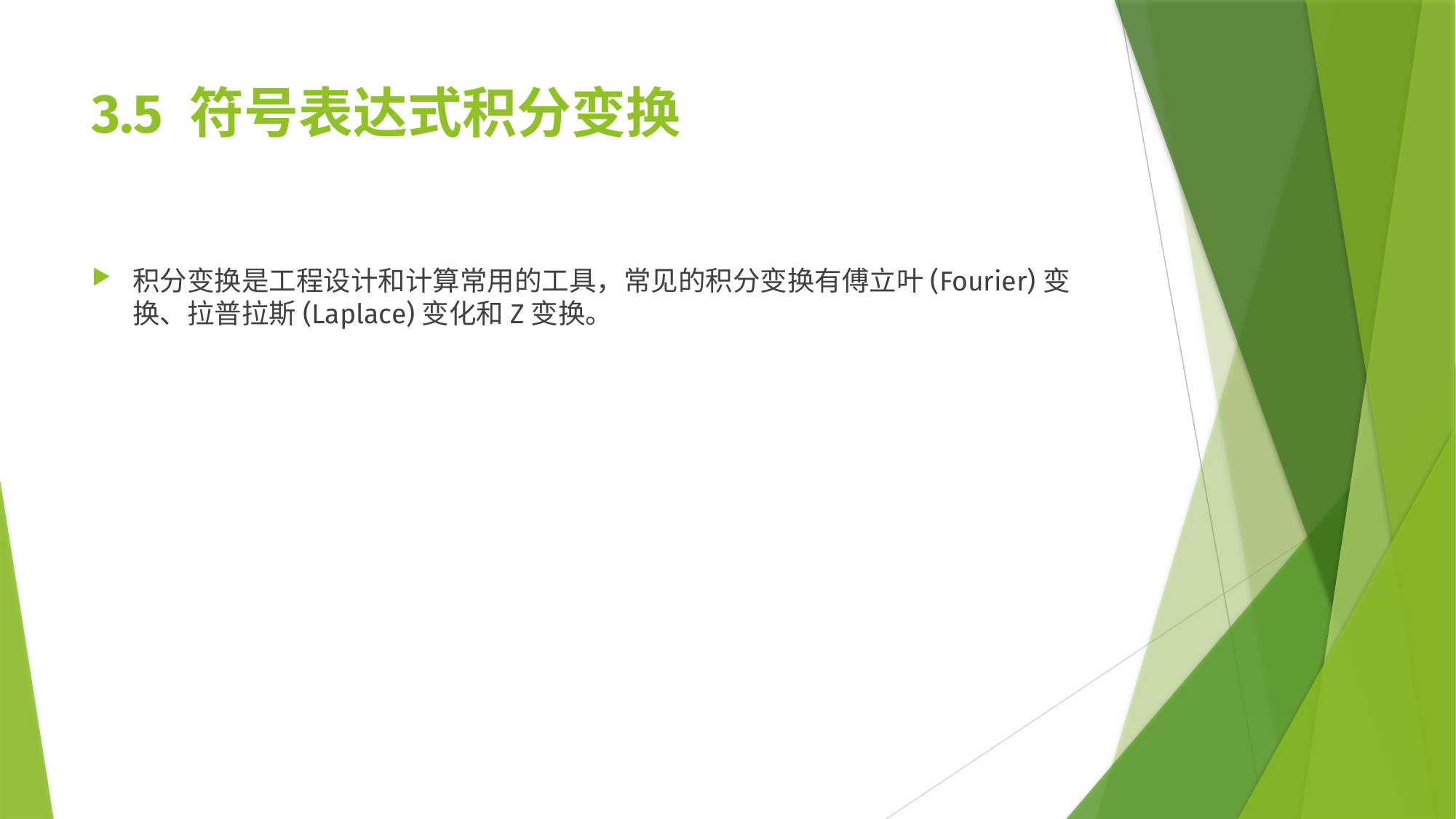

# 3.5 符号表达式积分变换
积分变换是工程设计和计算常用的工具，常见的积分变换有傅立叶(Fourier)变换、拉普拉斯(Laplace)变化和Z变换。